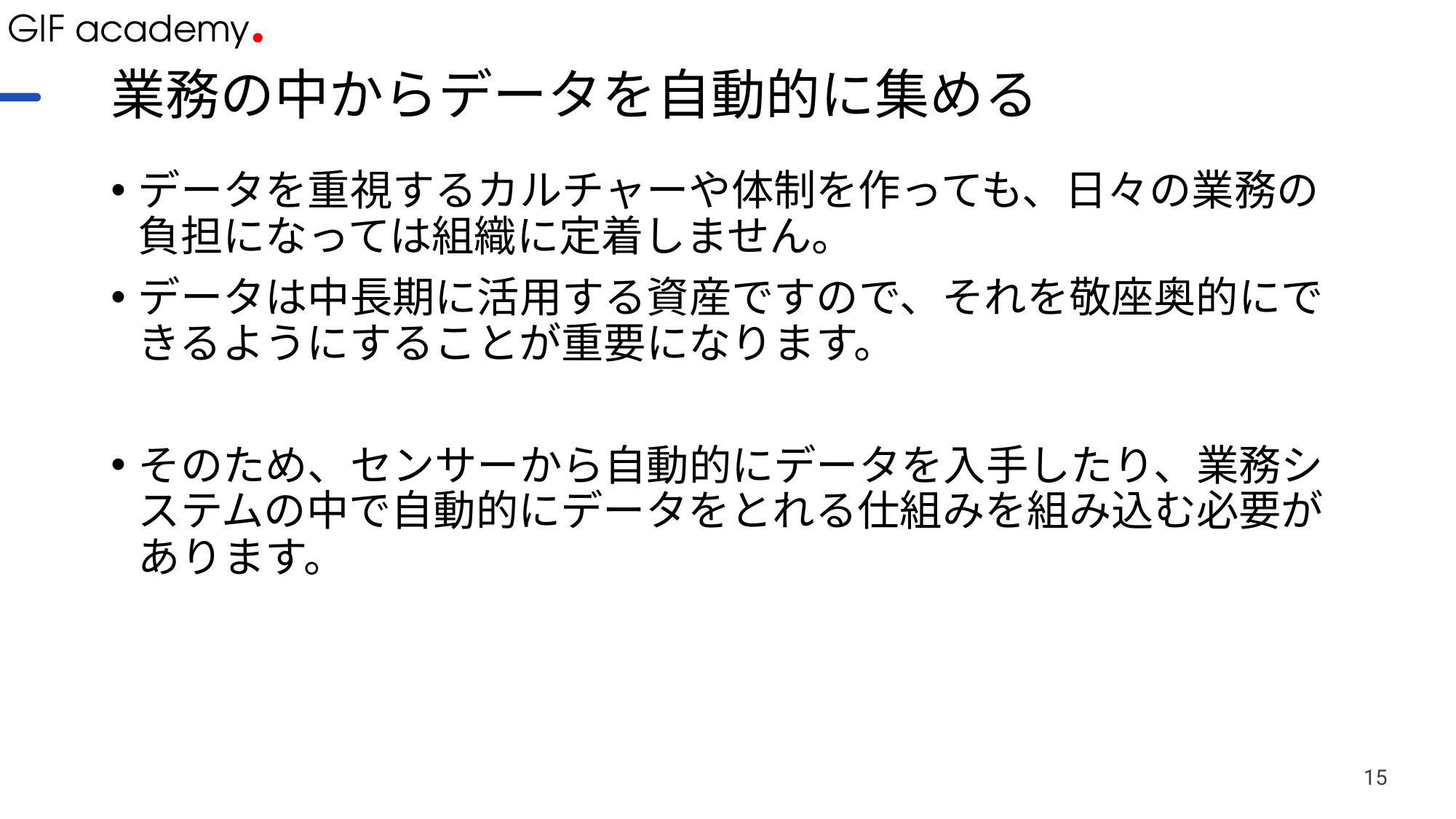

# 業務の中からデータを自動的に集める
データを重視するカルチャーや体制を作っても、日々の業務の負担になっては組織に定着しません。
データは中長期に活用する資産ですので、それを敬座奥的にできるようにすることが重要になります。

そのため、センサーから自動的にデータを入手したり、業務システムの中で自動的にデータをとれる仕組みを組み込む必要があります。
15